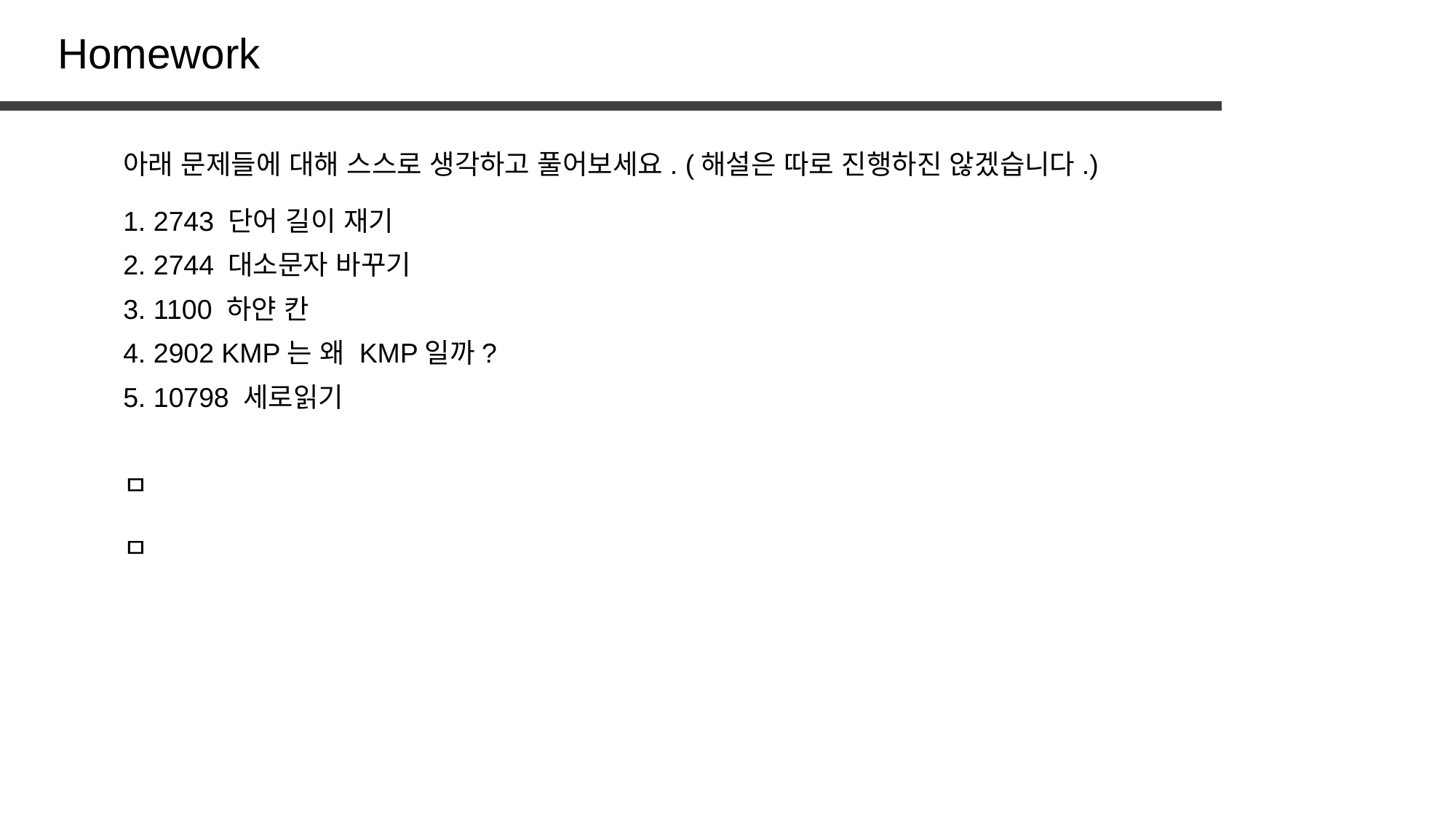

Homework
아래 문제들에 대해 스스로 생각하고 풀어보세요. (해설은 따로 진행하진 않겠습니다.)
1. 2743 단어 길이 재기
2. 2744 대소문자 바꾸기
3. 1100 하얀 칸
4. 2902 KMP는 왜 KMP일까?
5. 10798 세로읽기
ㅁ
ㅁ